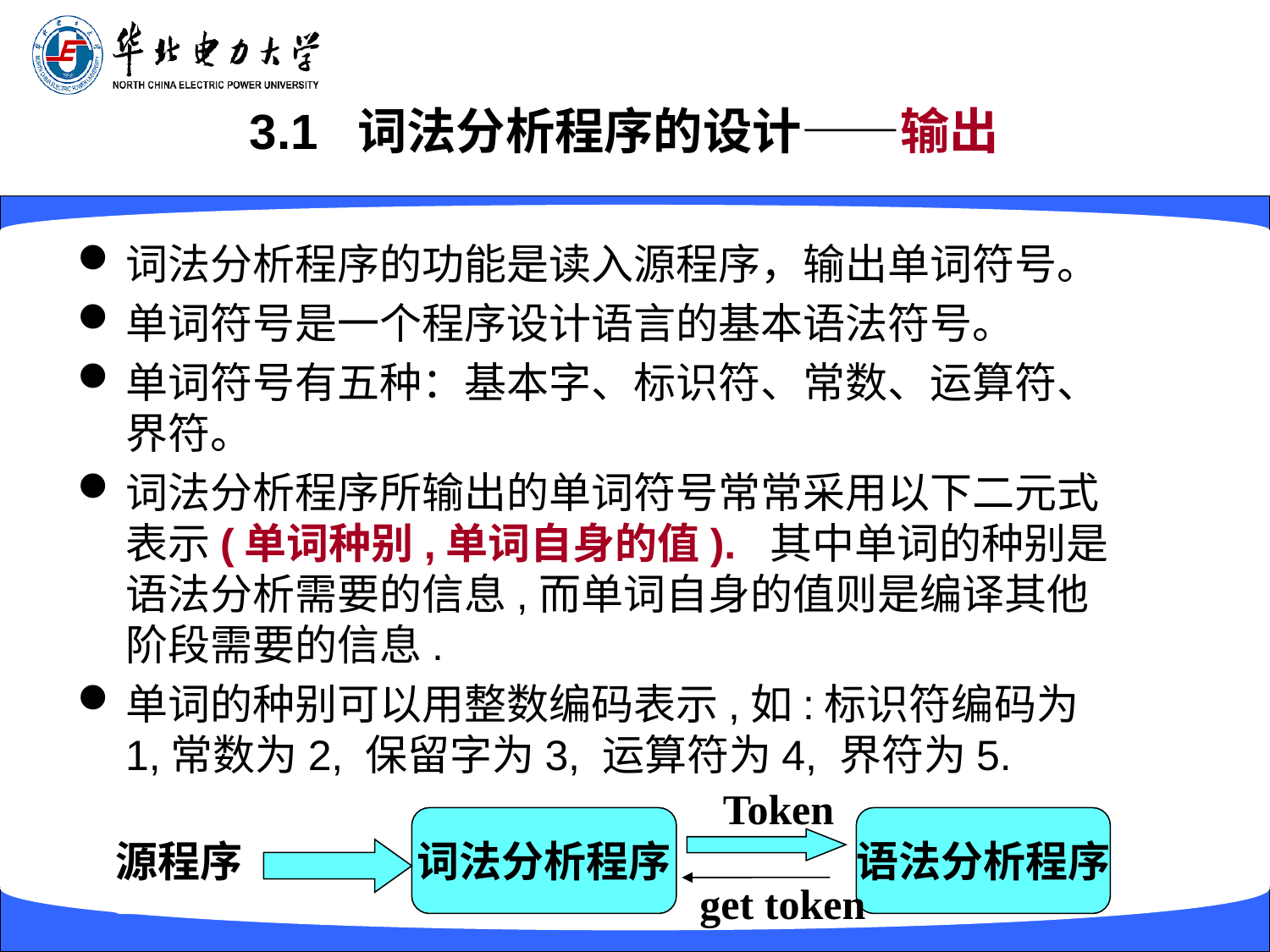

# 3.1  词法分析程序的设计——输出
词法分析程序的功能是读入源程序，输出单词符号。
单词符号是一个程序设计语言的基本语法符号。
单词符号有五种：基本字、标识符、常数、运算符、界符。
词法分析程序所输出的单词符号常常采用以下二元式表示(单词种别,单词自身的值).  其中单词的种别是语法分析需要的信息,而单词自身的值则是编译其他阶段需要的信息.
单词的种别可以用整数编码表示,如:标识符编码为1,常数为2, 保留字为3, 运算符为4, 界符为5.
Token
源程序
词法分析程序
语法分析程序

get token